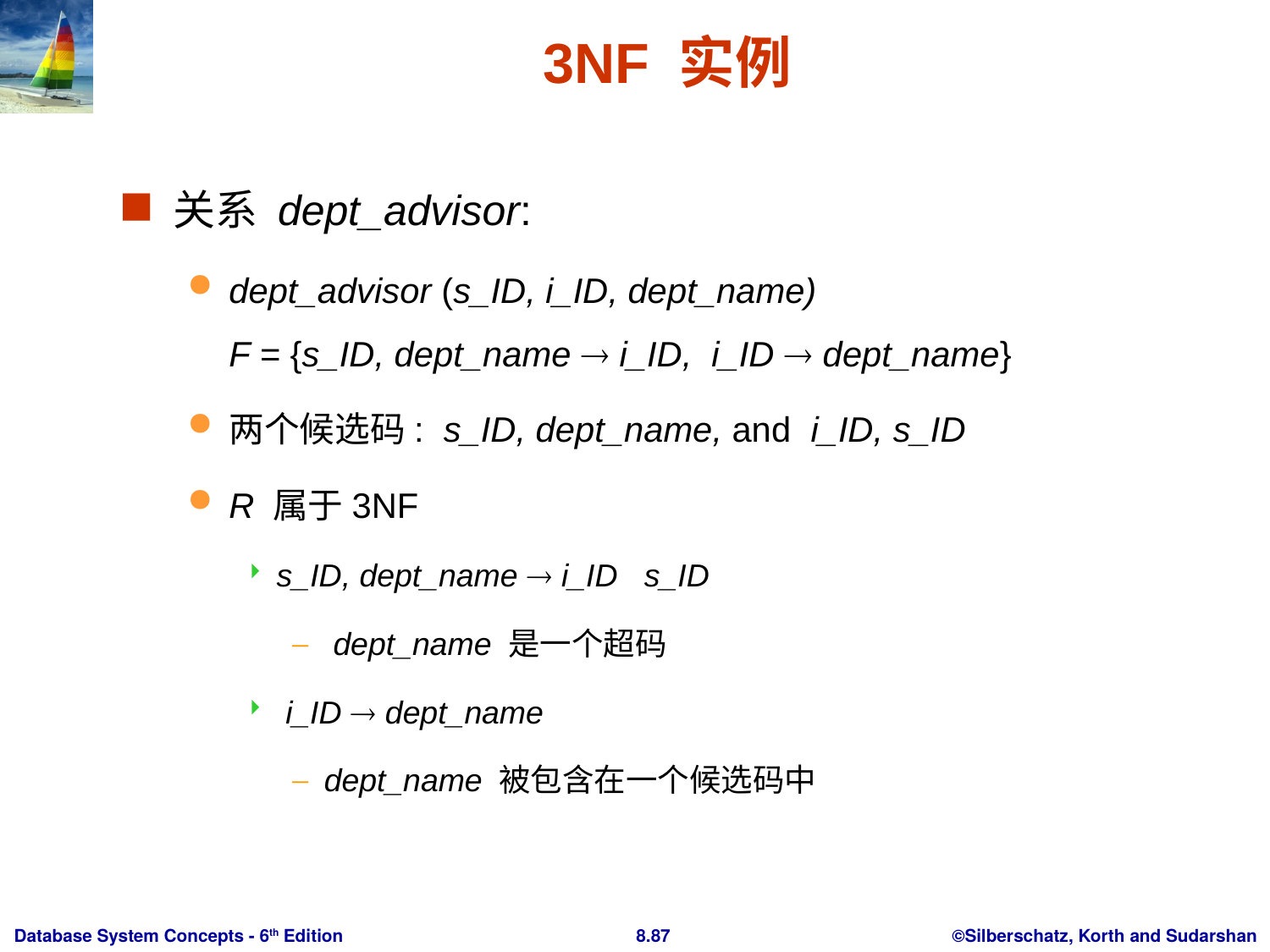

# 3NF 实例
关系 dept_advisor:
dept_advisor (s_ID, i_ID, dept_name)
F = {s_ID, dept_name → i_ID,  i_ID → dept_name}
两个候选码:  s_ID, dept_name, and  i_ID, s_ID
R 属于3NF
s_ID, dept_name → i_ID   s_ID
 dept_name 是一个超码
 i_ID → dept_name
dept_name 被包含在一个候选码中